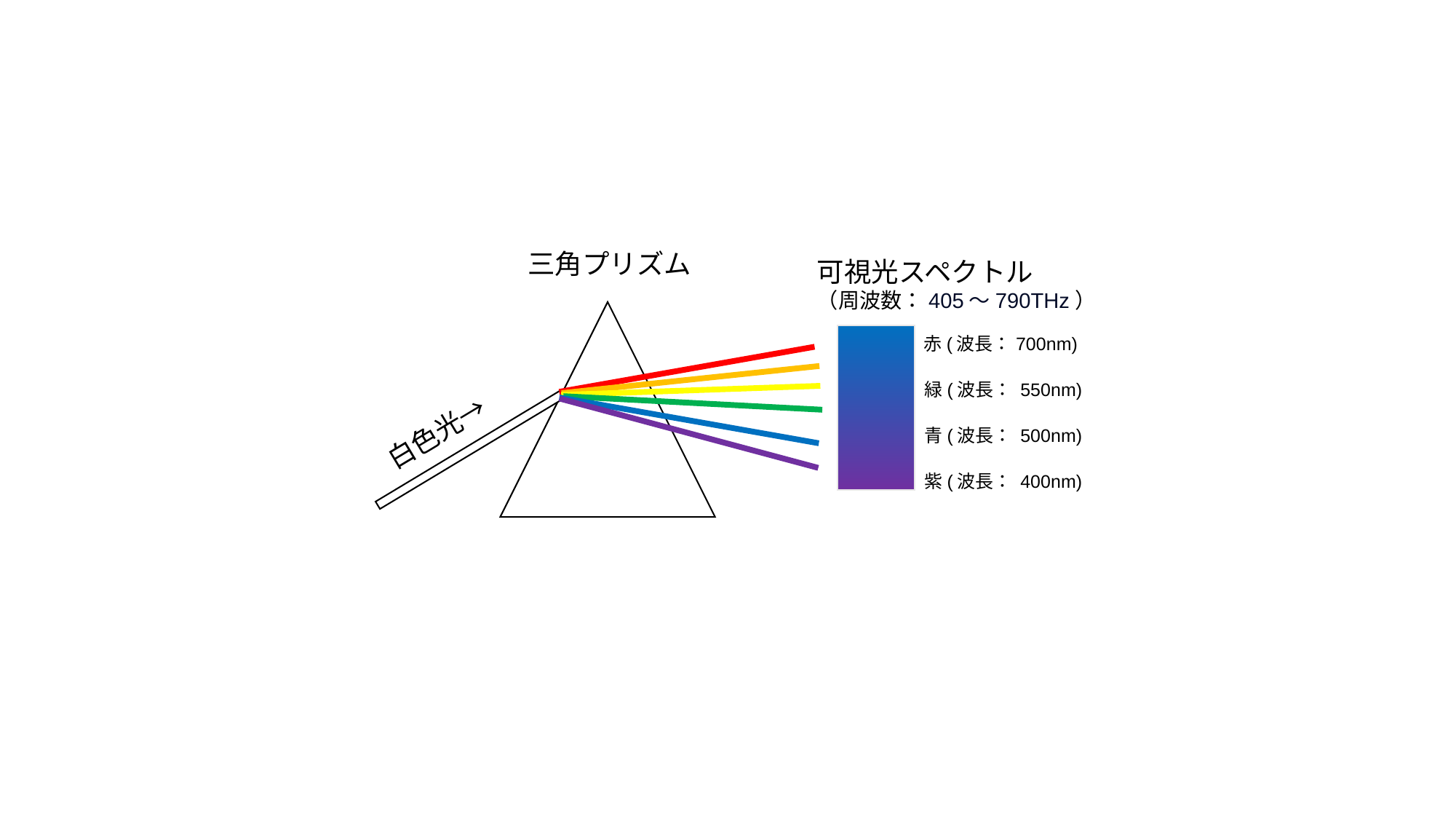

三角プリズム
可視光スペクトル
（周波数：405～790THz）

赤(波長：700nm)

緑(波長： 550nm)

白色光→

青(波長： 500nm)

紫(波長： 400nm)